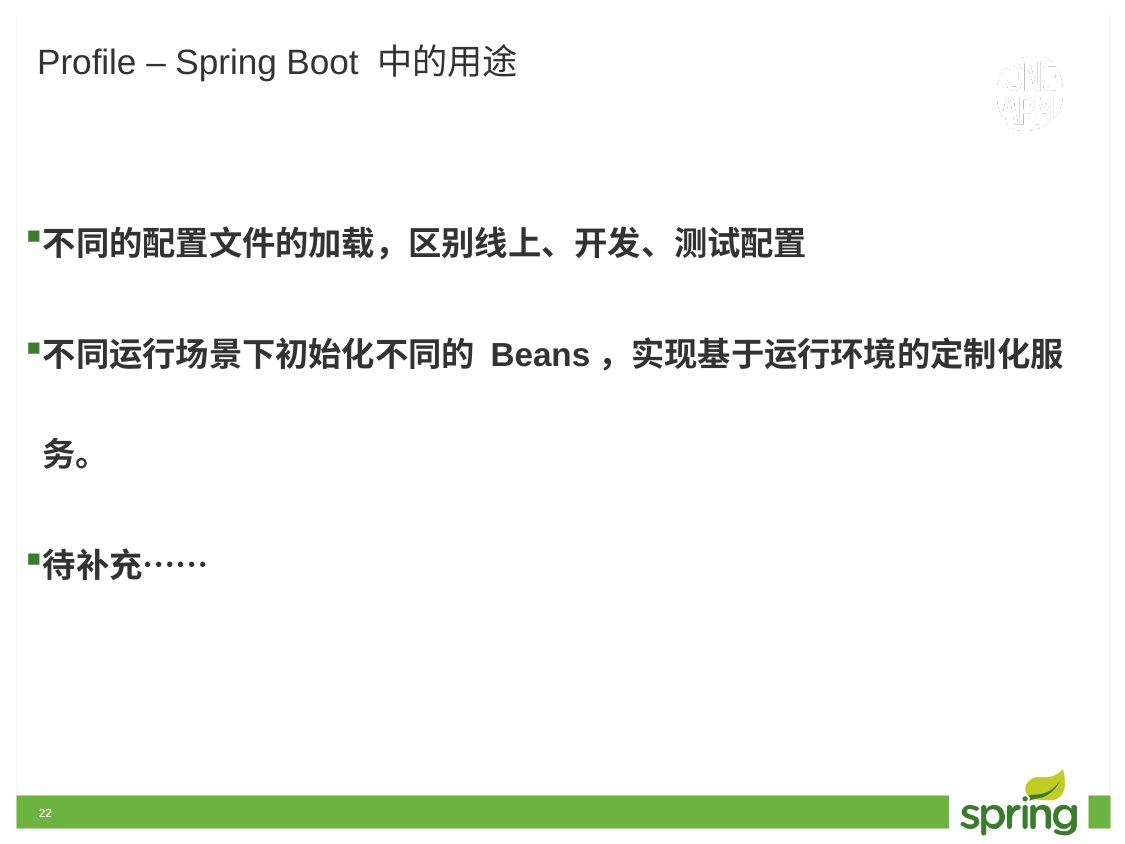

# Profile – Spring Boot 中的用途
不同的配置文件的加载，区别线上、开发、测试配置
不同运行场景下初始化不同的 Beans，实现基于运行环境的定制化服务。
待补充……